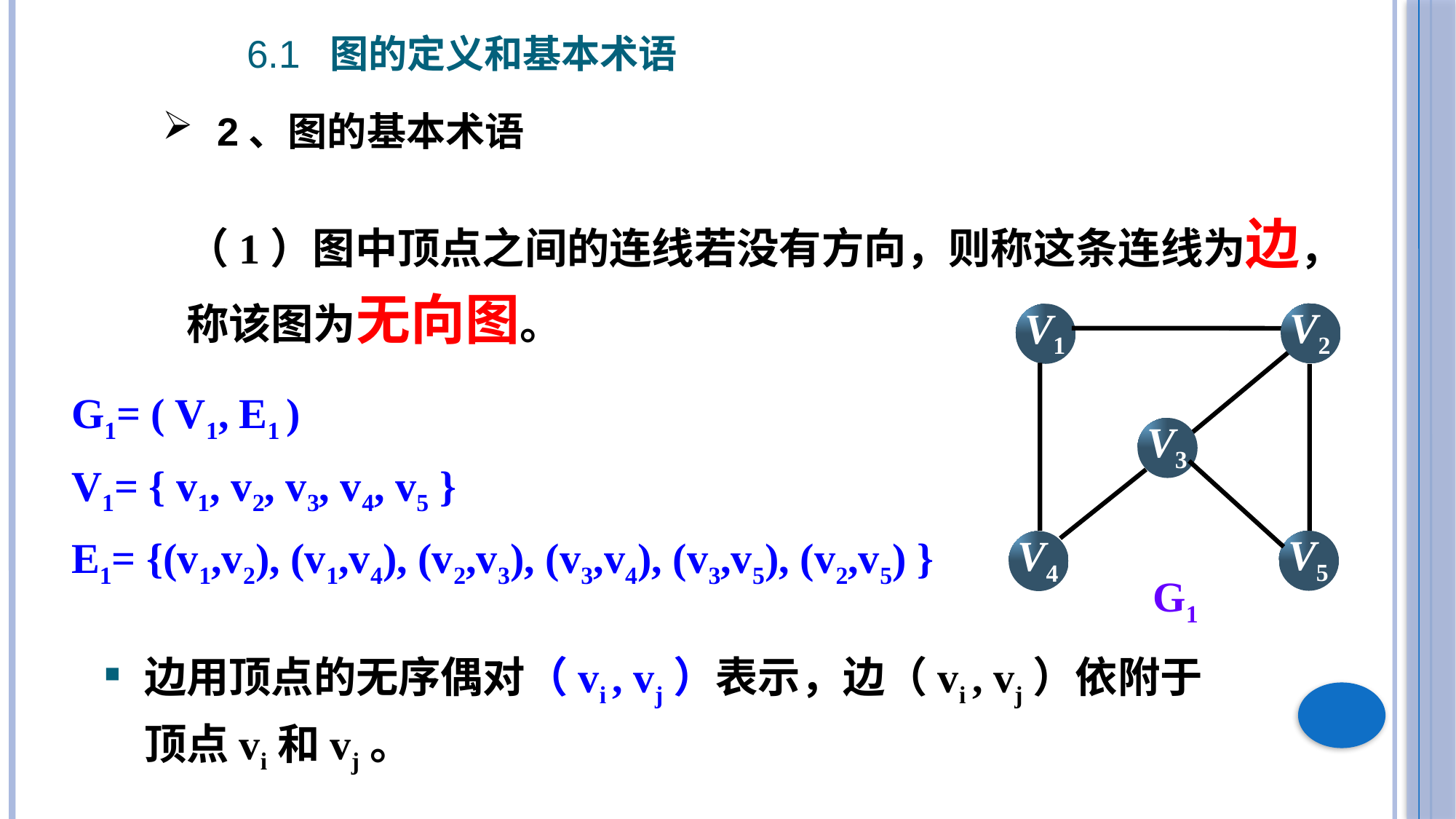

6.1  图的定义和基本术语
2、图的基本术语
（1）图中顶点之间的连线若没有方向，则称这条连线为边，称该图为无向图。
V2
V1

V3

V5
V4

G1
G1= ( V1, E1 )
V1= { v1, v2, v3, v4, v5 }
E1= {(v1,v2), (v1,v4), (v2,v3), (v3,v4), (v3,v5), (v2,v5) }
边用顶点的无序偶对（vi , vj）表示，边（vi , vj）依附于顶点vi和vj。